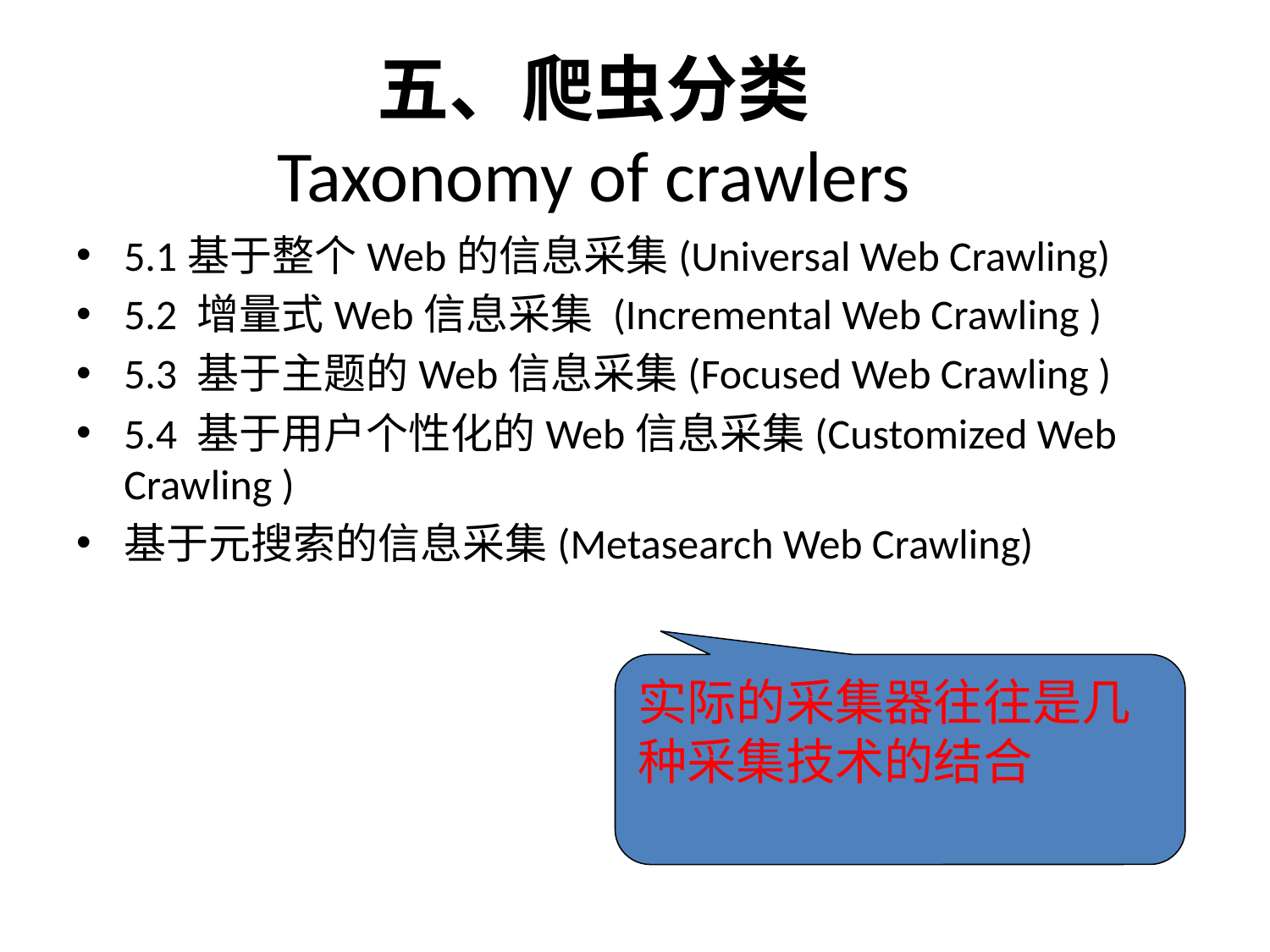

# 五、爬虫分类 Taxonomy of crawlers
5.1基于整个Web的信息采集(Universal Web Crawling)
5.2 增量式Web信息采集 (Incremental Web Crawling )
5.3 基于主题的Web信息采集(Focused Web Crawling )
5.4 基于用户个性化的Web信息采集(Customized Web Crawling )
基于元搜索的信息采集(Metasearch Web Crawling)
实际的采集器往往是几种采集技术的结合